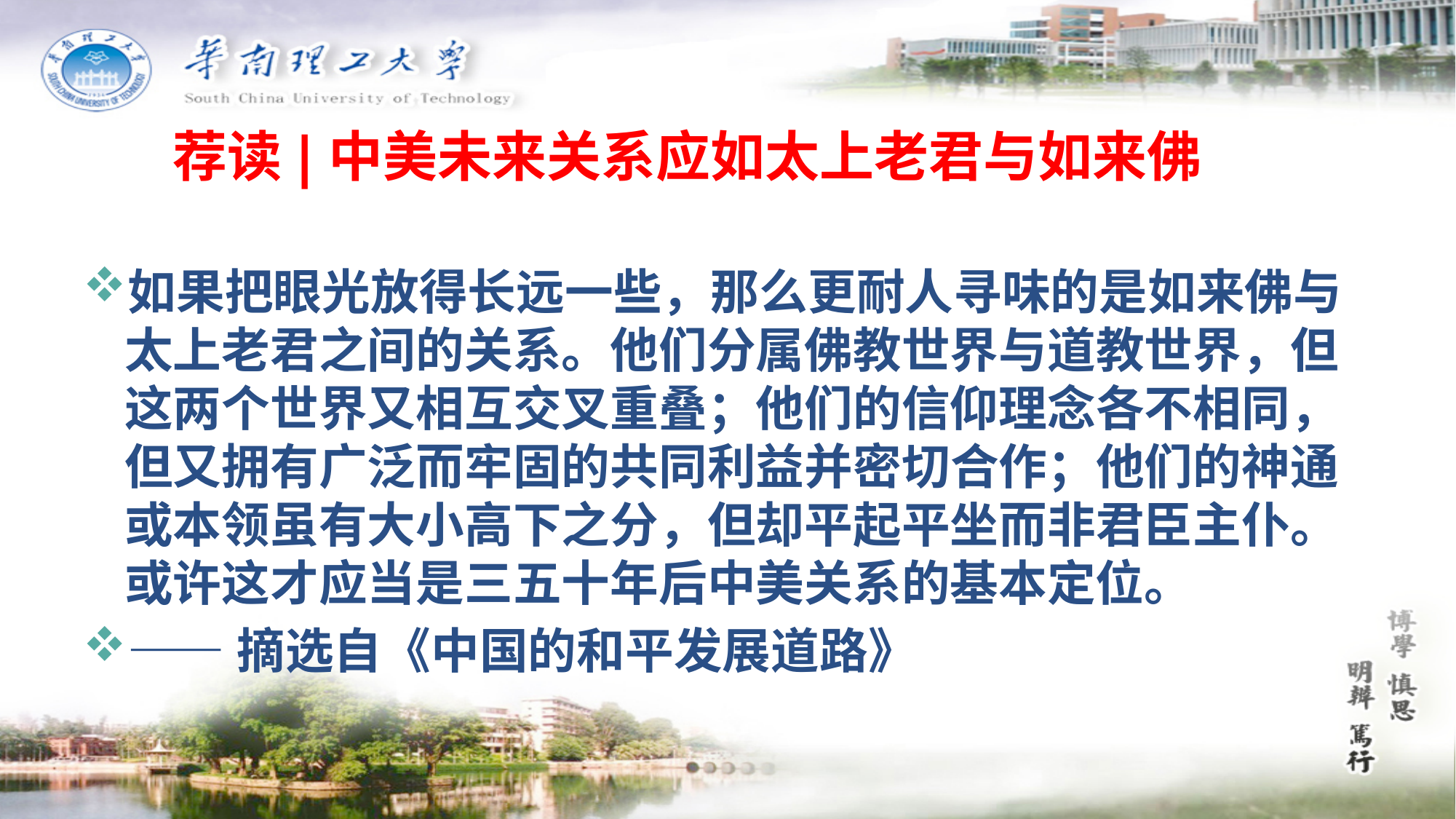

# 荐读|中美未来关系应如太上老君与如来佛
如果把眼光放得长远一些，那么更耐人寻味的是如来佛与太上老君之间的关系。他们分属佛教世界与道教世界，但这两个世界又相互交叉重叠；他们的信仰理念各不相同，但又拥有广泛而牢固的共同利益并密切合作；他们的神通或本领虽有大小高下之分，但却平起平坐而非君臣主仆。或许这才应当是三五十年后中美关系的基本定位。
——摘选自《中国的和平发展道路》